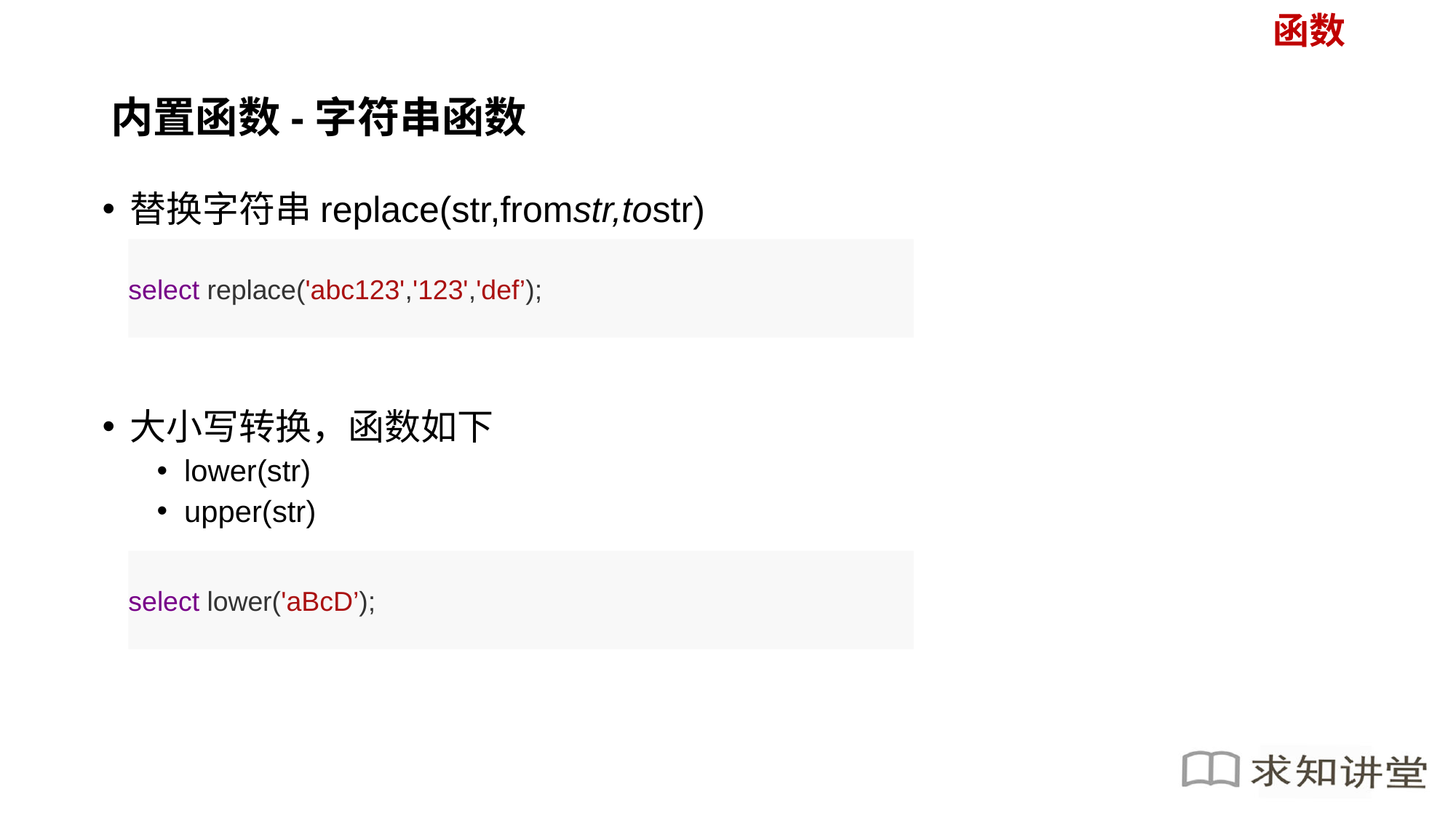

函数
# 内置函数-字符串函数
替换字符串replace(str,fromstr,tostr)

大小写转换，函数如下
lower(str)
upper(str)

select replace('abc123','123','def’);

select lower('aBcD’);